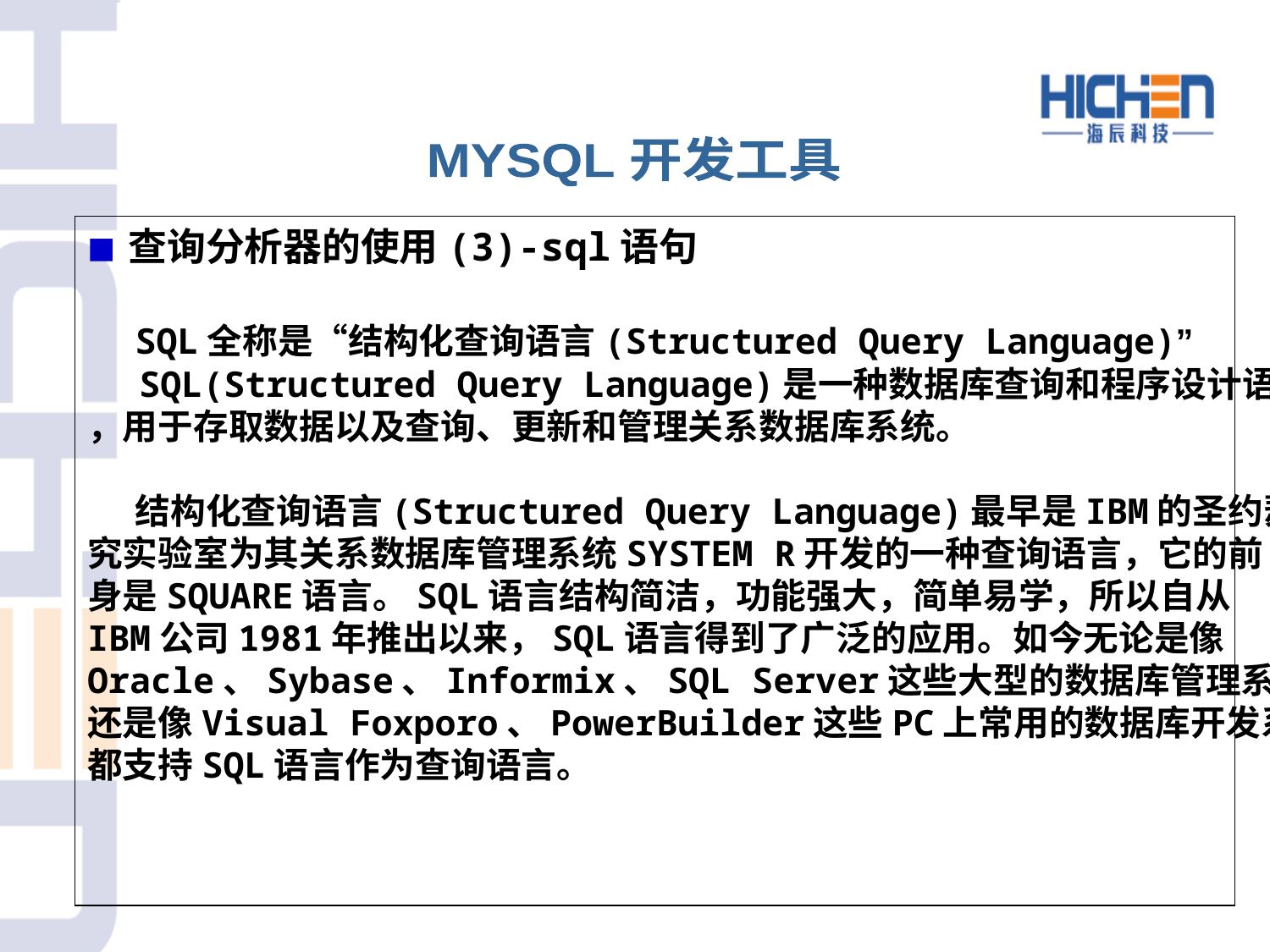

MYSQL 开发工具
■ 查询分析器的使用(3)-sql语句

	SQL全称是“结构化查询语言(Structured Query Language)”
　 SQL(Structured Query Language)是一种数据库查询和程序设计语言
，用于存取数据以及查询、更新和管理关系数据库系统。

	结构化查询语言(Structured Query Language)最早是IBM的圣约瑟研
究实验室为其关系数据库管理系统SYSTEM R开发的一种查询语言，它的前
身是SQUARE语言。SQL语言结构简洁，功能强大，简单易学，所以自从
IBM公司1981年推出以来，SQL语言得到了广泛的应用。如今无论是像
Oracle、Sybase、Informix、SQL Server这些大型的数据库管理系统，
还是像Visual Foxporo、PowerBuilder这些PC上常用的数据库开发系统，
都支持SQL语言作为查询语言。